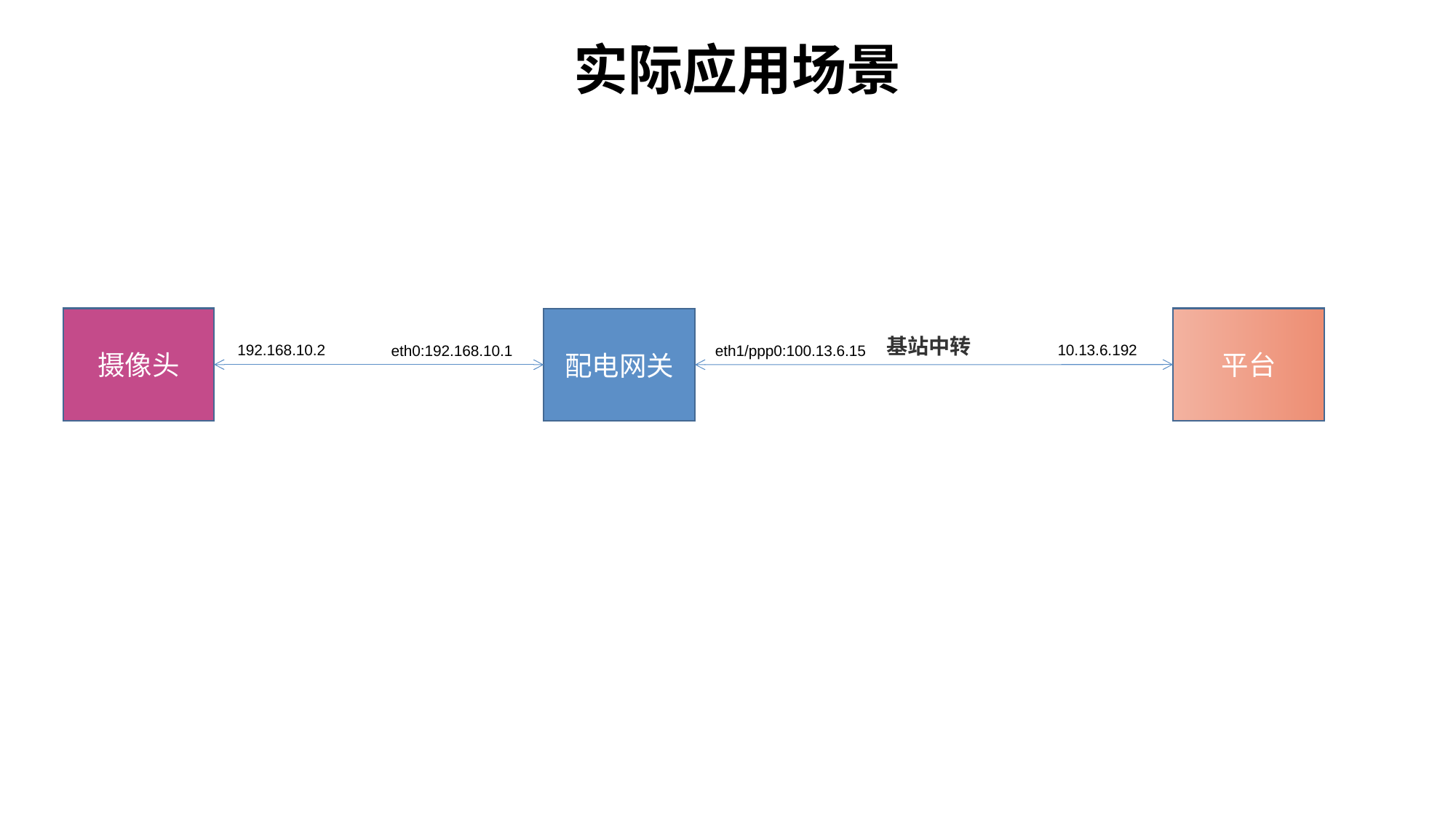

实际应用场景
摄像头
平台
配电网关
基站中转
192.168.10.2
10.13.6.192
eth0:192.168.10.1
eth1/ppp0:100.13.6.15